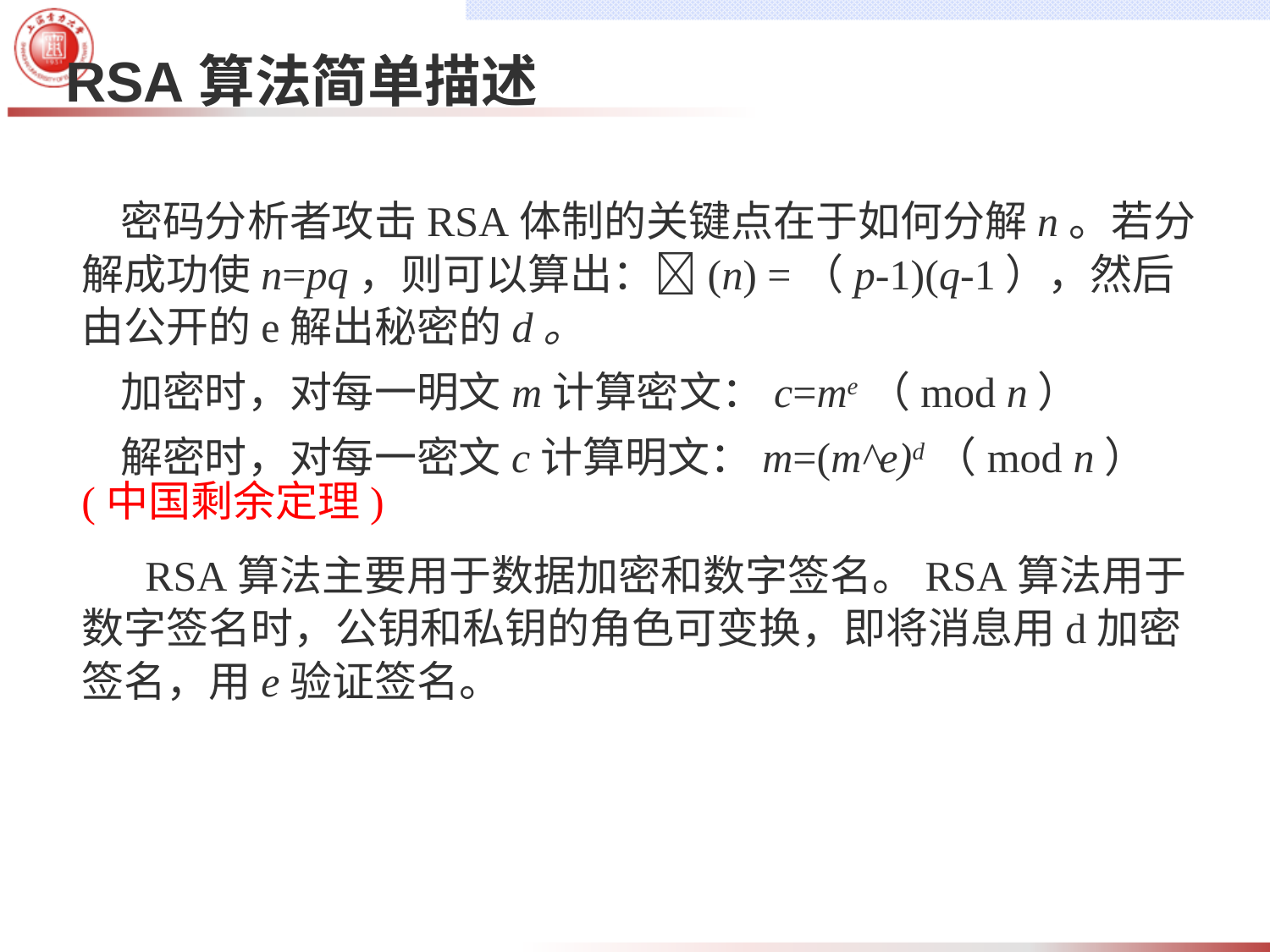

# RSA算法简单描述
   密码分析者攻击RSA体制的关键点在于如何分解n。若分解成功使n=pq，则可以算出：ϕ(n) =（p-1)(q-1），然后由公开的e解出秘密的d。
   加密时，对每一明文m计算密文：c=me（mod n）
   解密时，对每一密文c计算明文：m=(m^e)d（mod n）(中国剩余定理)
      RSA算法主要用于数据加密和数字签名。RSA算法用于数字签名时，公钥和私钥的角色可变换，即将消息用d加密签名，用e验证签名。